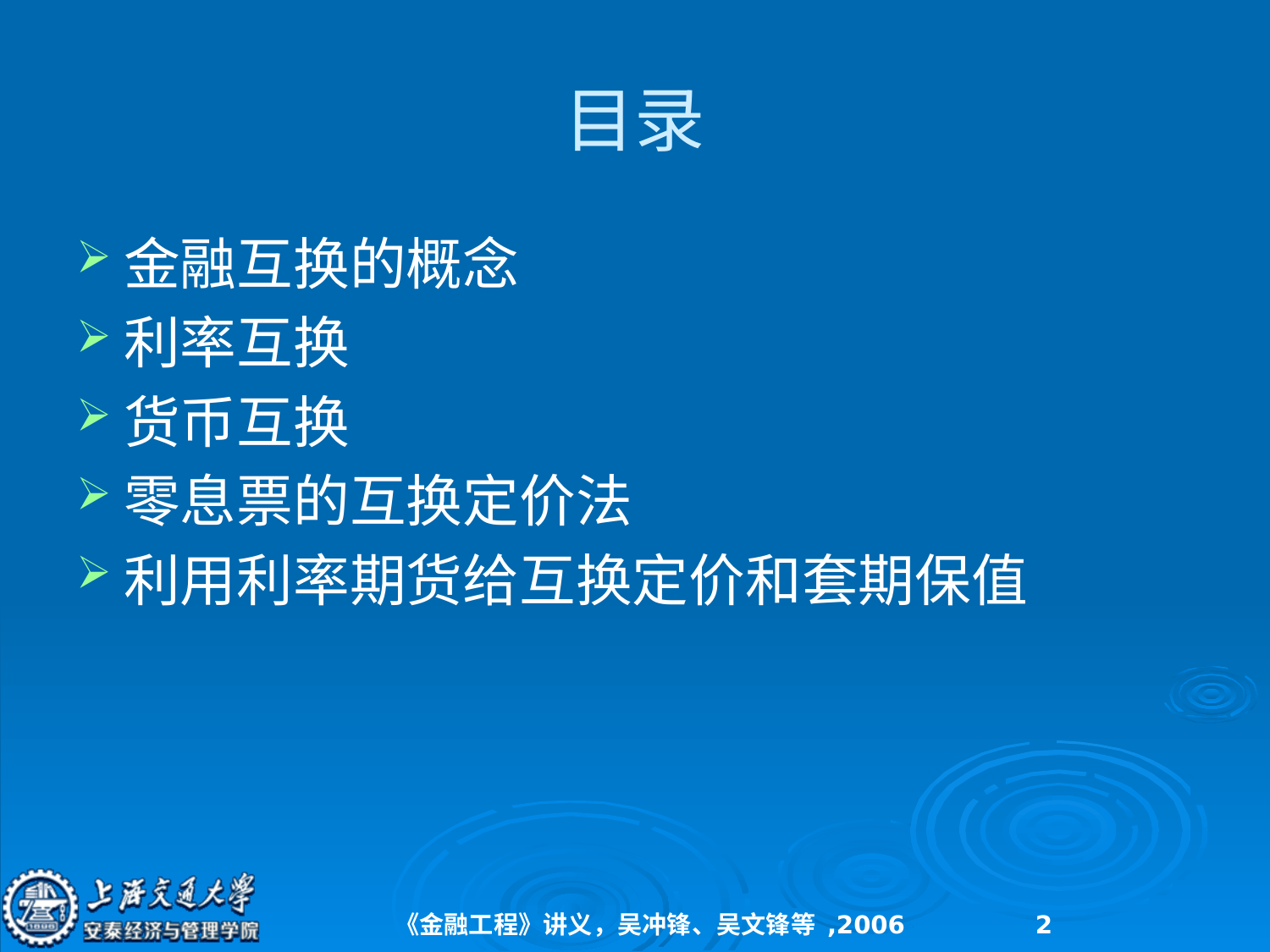

# 目录
金融互换的概念
利率互换
货币互换
零息票的互换定价法
利用利率期货给互换定价和套期保值